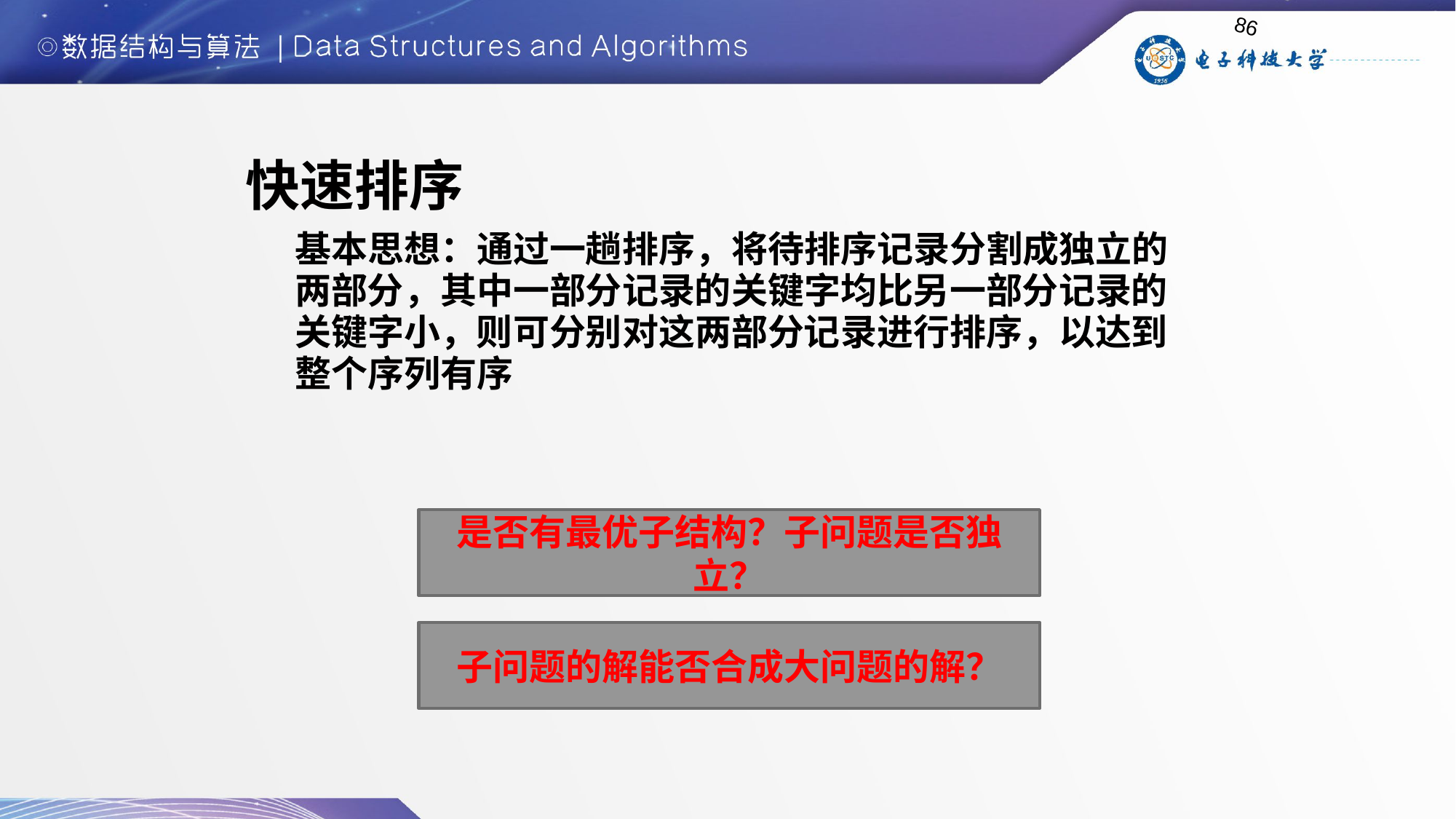

86
快速排序
基本思想：通过一趟排序，将待排序记录分割成独立的两部分，其中一部分记录的关键字均比另一部分记录的关键字小，则可分别对这两部分记录进行排序，以达到整个序列有序

是否有最优子结构？子问题是否独立？
子问题的解能否合成大问题的解？